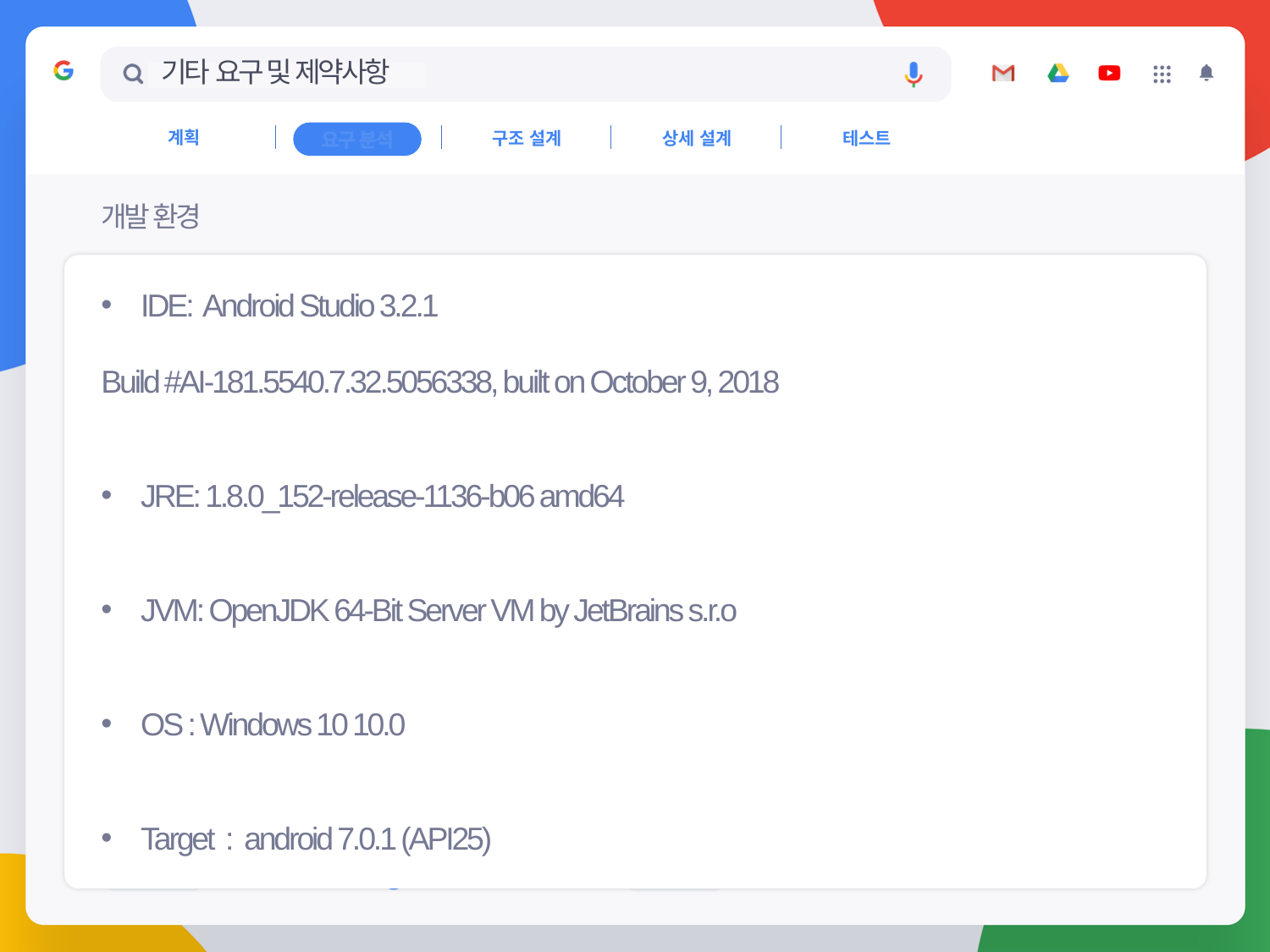

# 기타 요구 및 제약사항
계획
구조 설계
상세 설계
테스트
요구 분석
개발 환경
IDE:  Android Studio 3.2.1

Build #AI-181.5540.7.32.5056338, built on October 9, 2018

JRE: 1.8.0_152-release-1136-b06 amd64

JVM: OpenJDK 64-Bit Server VM by JetBrains s.r.o

OS : Windows 10 10.0

Target  :  android 7.0.1 (API25)